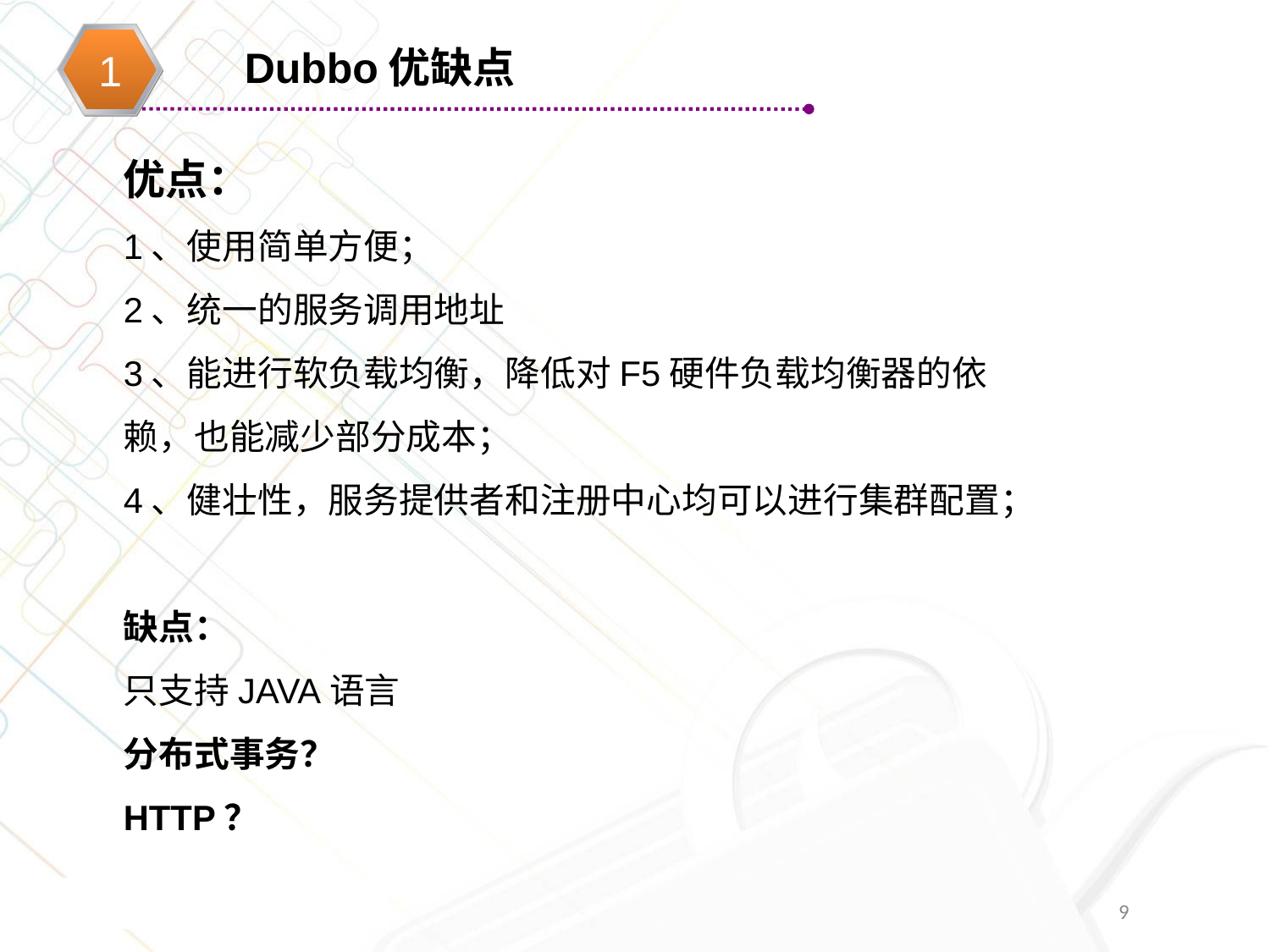

Dubbo优缺点
1

优点：
1、使用简单方便；
2、统一的服务调用地址
3、能进行软负载均衡，降低对F5硬件负载均衡器的依赖，也能减少部分成本；
4、健壮性，服务提供者和注册中心均可以进行集群配置；

缺点：
只支持JAVA语言
分布式事务？
HTTP？

9